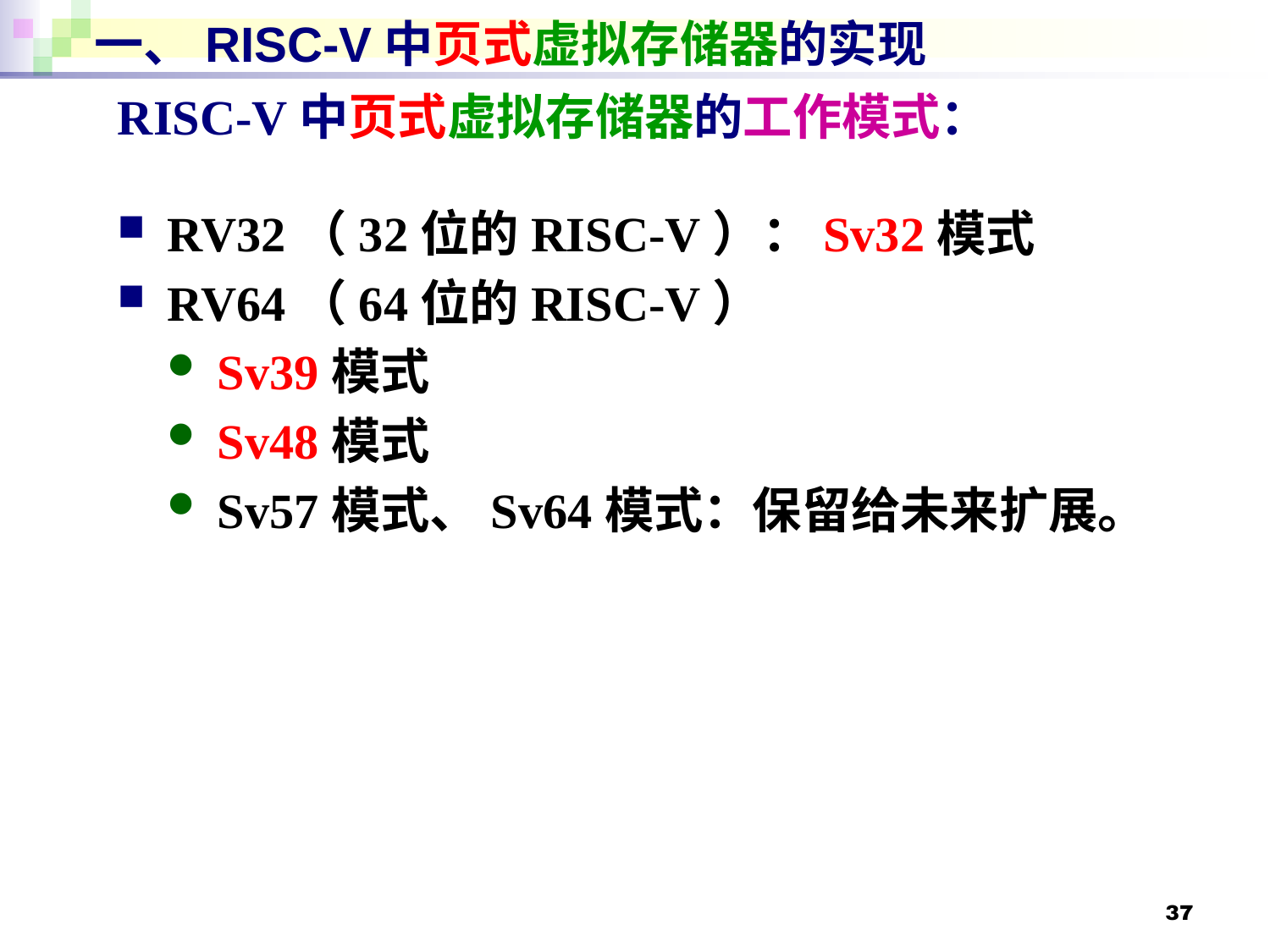

# 一、RISC-V中页式虚拟存储器的实现
RISC-V中页式虚拟存储器的工作模式：
RV32（32位的RISC-V）：Sv32模式
RV64（64位的RISC-V）
Sv39模式
Sv48模式
Sv57模式、Sv64模式：保留给未来扩展。
37